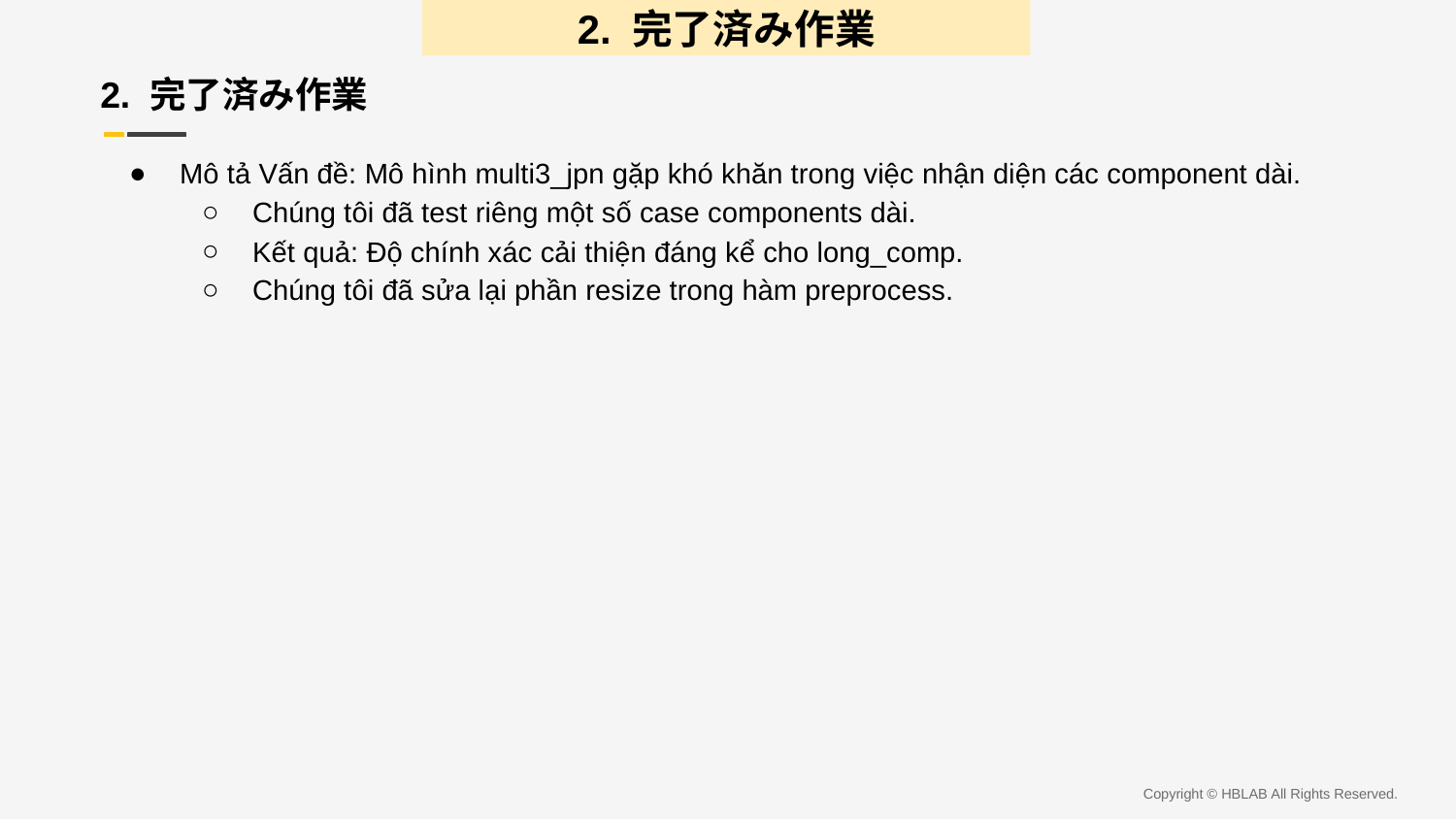

2. 完了済み作業
2. 完了済み作業
Mô tả Vấn đề: Mô hình multi3_jpn gặp khó khăn trong việc nhận diện các component dài.
Chúng tôi đã test riêng một số case components dài.
Kết quả: Độ chính xác cải thiện đáng kể cho long_comp.
Chúng tôi đã sửa lại phần resize trong hàm preprocess.